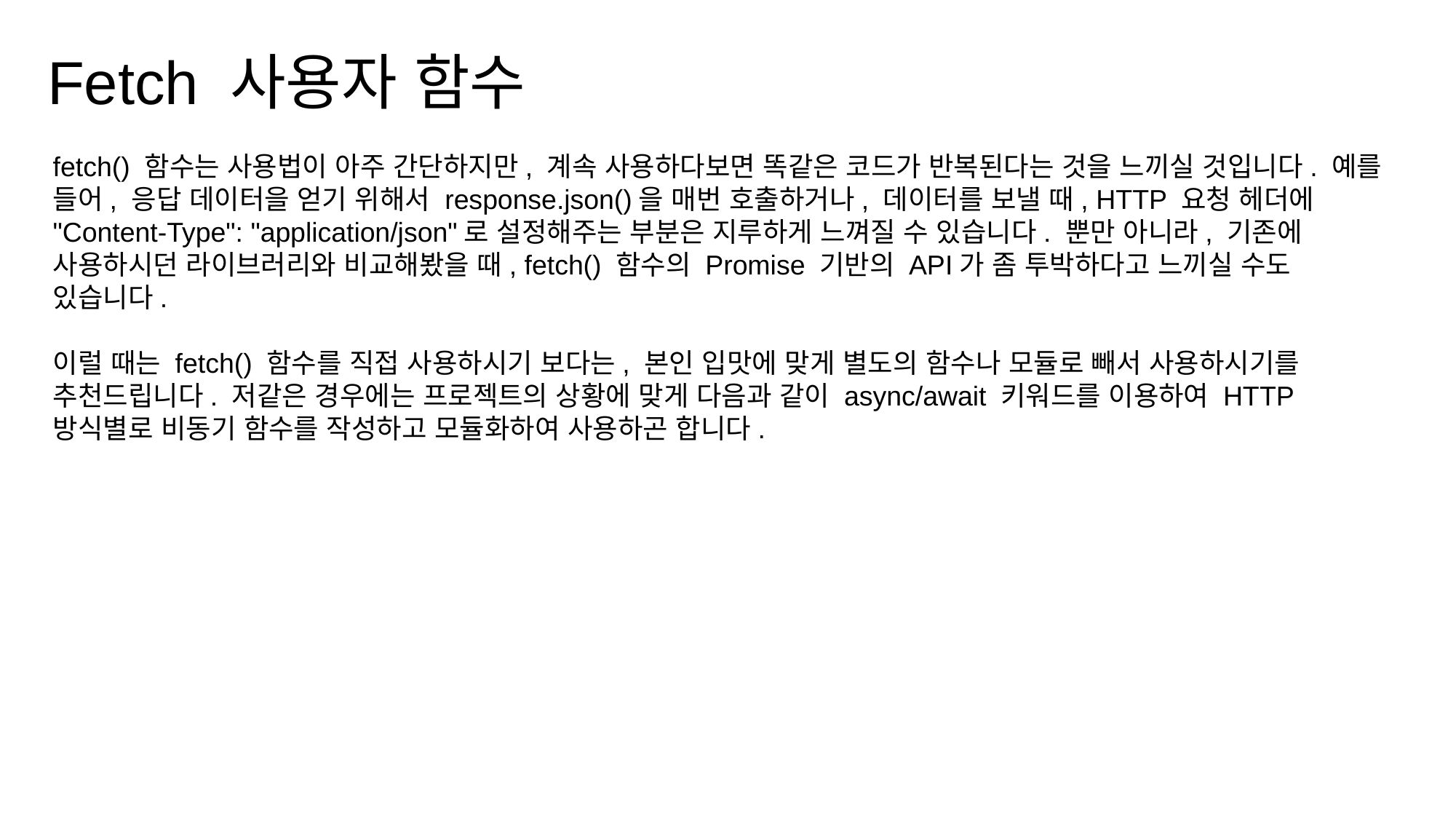

Fetch 사용자 함수
fetch() 함수는 사용법이 아주 간단하지만, 계속 사용하다보면 똑같은 코드가 반복된다는 것을 느끼실 것입니다. 예를 들어, 응답 데이터을 얻기 위해서 response.json()을 매번 호출하거나, 데이터를 보낼 때, HTTP 요청 헤더에 "Content-Type": "application/json"로 설정해주는 부분은 지루하게 느껴질 수 있습니다. 뿐만 아니라, 기존에 사용하시던 라이브러리와 비교해봤을 때, fetch() 함수의 Promise 기반의 API가 좀 투박하다고 느끼실 수도 있습니다.

이럴 때는 fetch() 함수를 직접 사용하시기 보다는, 본인 입맛에 맞게 별도의 함수나 모듈로 빼서 사용하시기를 추천드립니다. 저같은 경우에는 프로젝트의 상황에 맞게 다음과 같이 async/await 키워드를 이용하여 HTTP 방식별로 비동기 함수를 작성하고 모듈화하여 사용하곤 합니다.